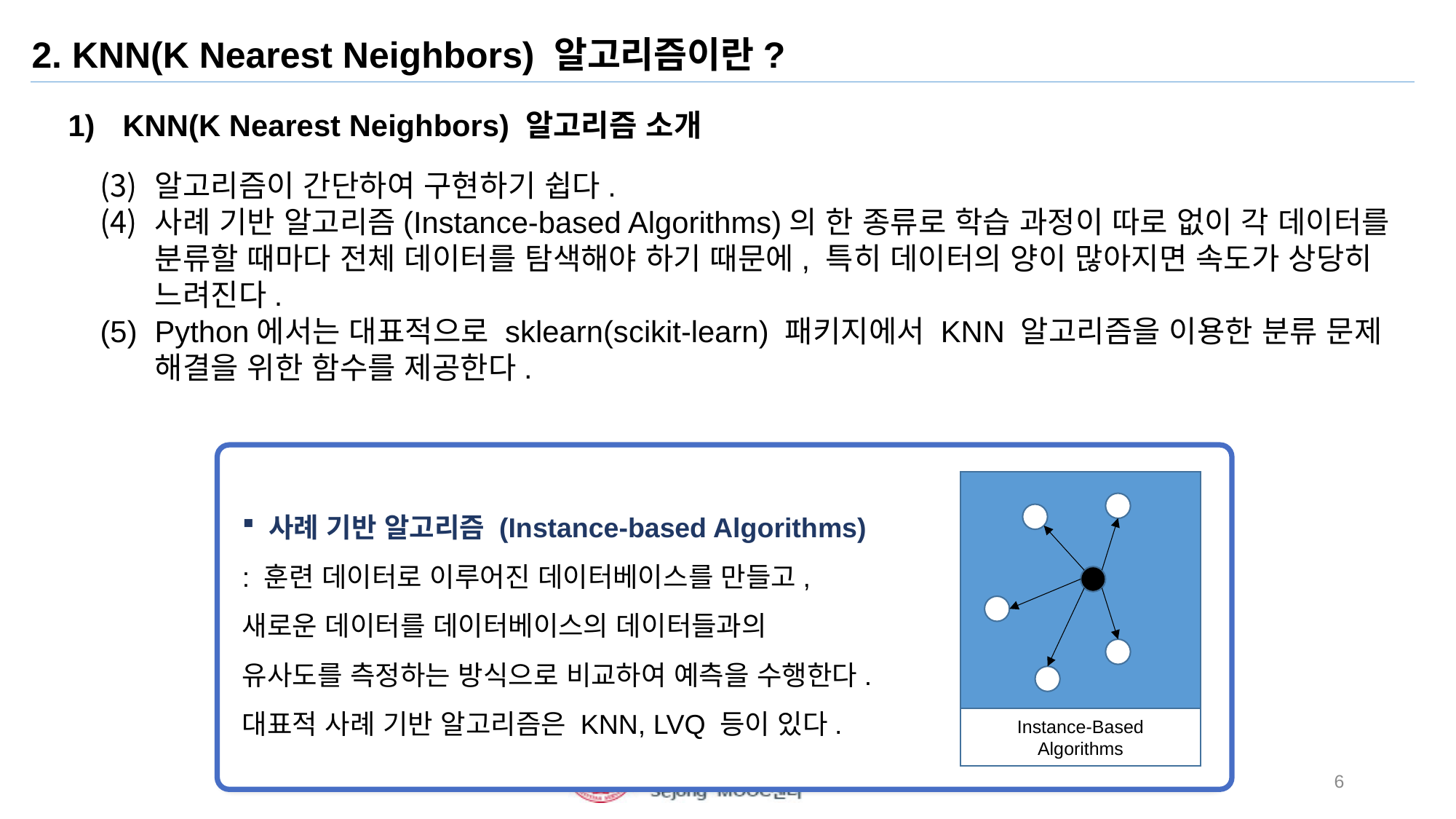

2. KNN(K Nearest Neighbors) 알고리즘이란?
KNN(K Nearest Neighbors) 알고리즘 소개
알고리즘이 간단하여 구현하기 쉽다.
사례 기반 알고리즘(Instance-based Algorithms)의 한 종류로 학습 과정이 따로 없이 각 데이터를 분류할 때마다 전체 데이터를 탐색해야 하기 때문에, 특히 데이터의 양이 많아지면 속도가 상당히 느려진다.
Python에서는 대표적으로 sklearn(scikit-learn) 패키지에서 KNN 알고리즘을 이용한 분류 문제 해결을 위한 함수를 제공한다.

 사례 기반 알고리즘 (Instance-based Algorithms)
: 훈련 데이터로 이루어진 데이터베이스를 만들고,
새로운 데이터를 데이터베이스의 데이터들과의
유사도를 측정하는 방식으로 비교하여 예측을 수행한다.
대표적 사례 기반 알고리즘은 KNN, LVQ 등이 있다.

Instance-Based
Algorithms
6